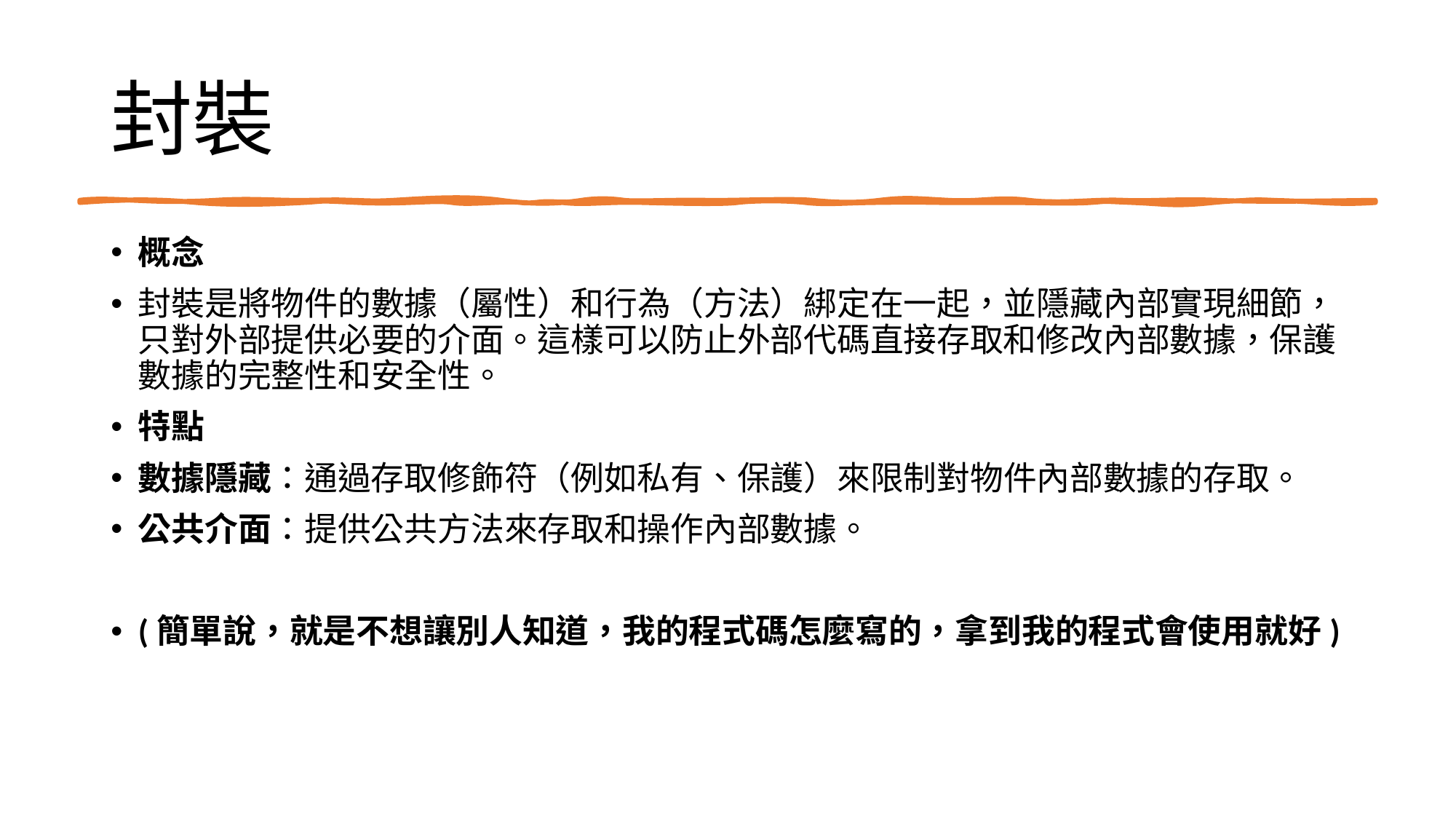

# 封裝

概念
封裝是將物件的數據（屬性）和行為（方法）綁定在一起，並隱藏內部實現細節，只對外部提供必要的介面。這樣可以防止外部代碼直接存取和修改內部數據，保護數據的完整性和安全性。
特點
數據隱藏：通過存取修飾符（例如私有、保護）來限制對物件內部數據的存取。
公共介面：提供公共方法來存取和操作內部數據。

(簡單說，就是不想讓別人知道，我的程式碼怎麼寫的，拿到我的程式會使用就好)